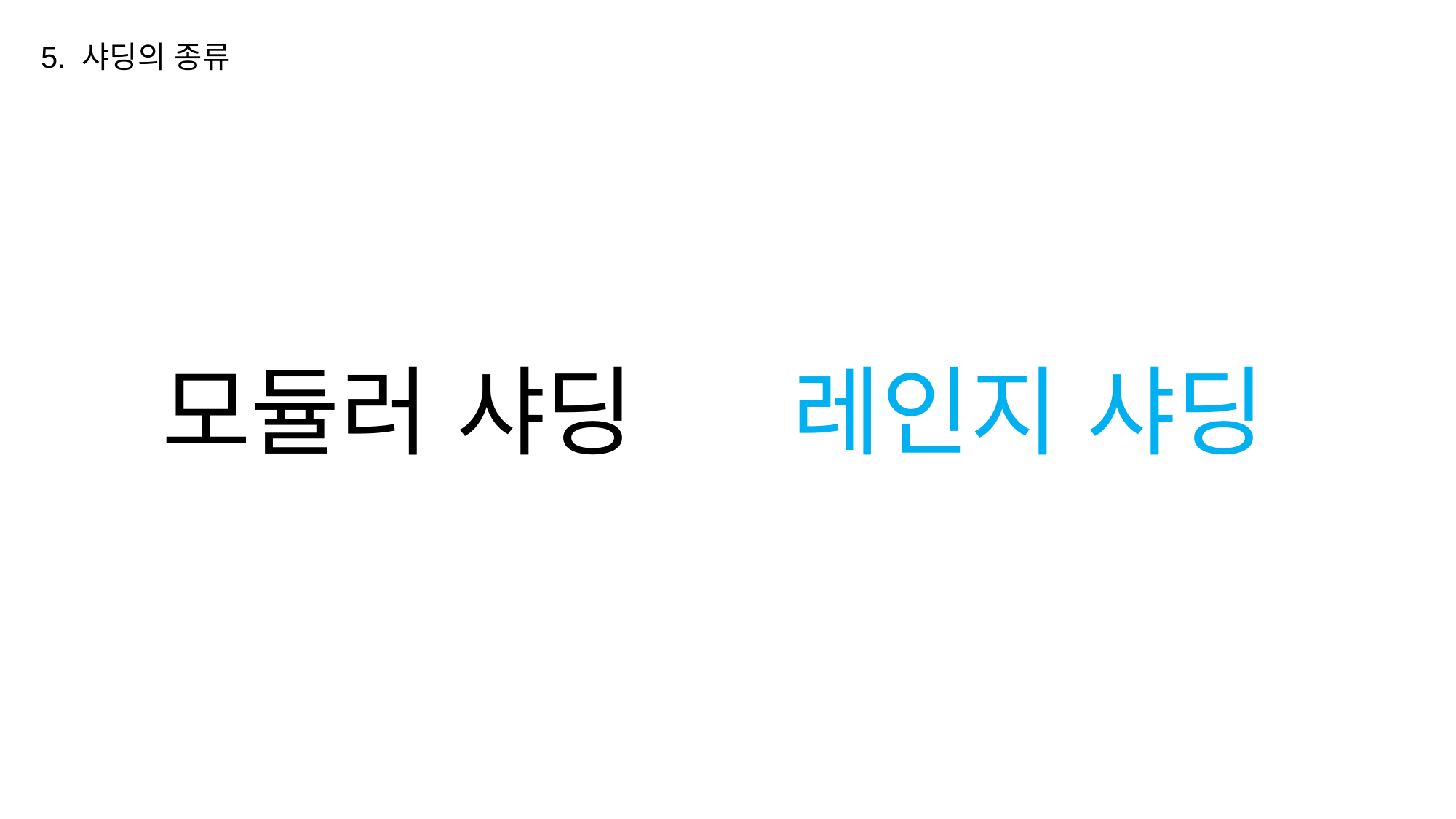

5. 샤딩의 종류
모듈러 샤딩
레인지 샤딩